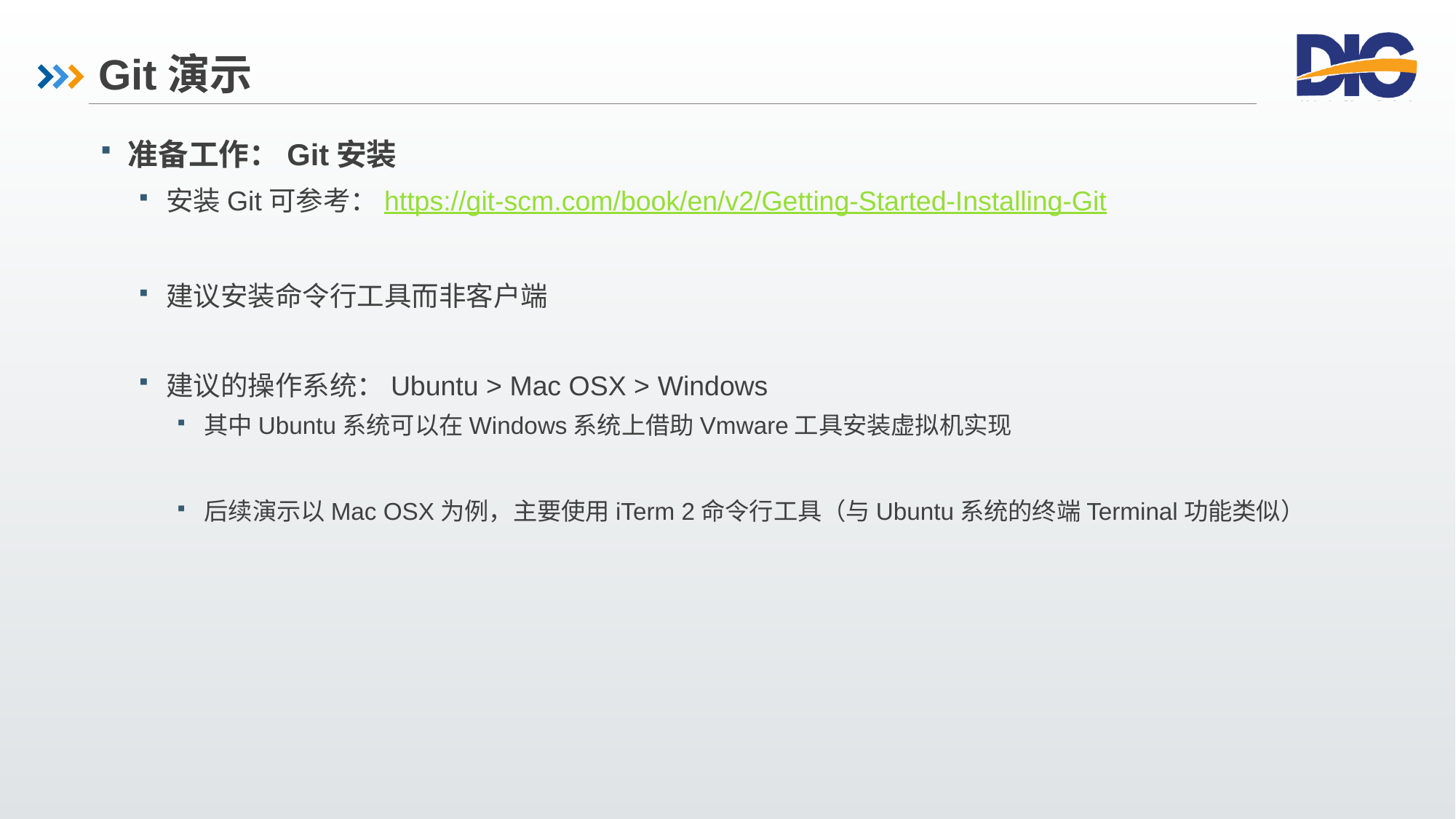

# Git演示
准备工作：Git安装
安装Git可参考：https://git-scm.com/book/en/v2/Getting-Started-Installing-Git

建议安装命令行工具而非客户端

建议的操作系统：Ubuntu > Mac OSX > Windows
其中Ubuntu系统可以在Windows系统上借助Vmware工具安装虚拟机实现

后续演示以Mac OSX为例，主要使用iTerm 2命令行工具（与Ubuntu系统的终端Terminal功能类似）